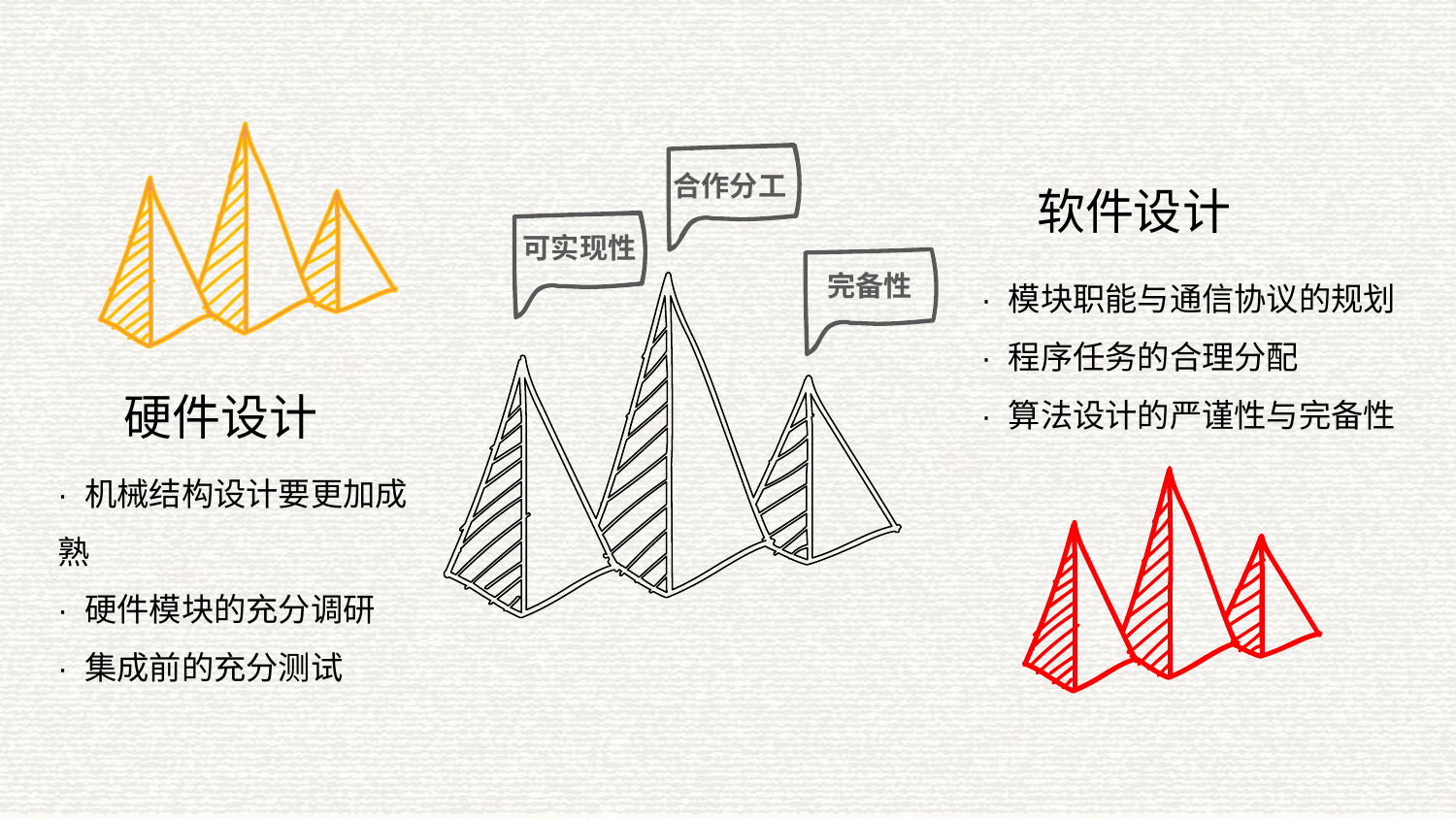

合作分工
可实现性
完备性
软件设计
· 模块职能与通信协议的规划
· 程序任务的合理分配
· 算法设计的严谨性与完备性
硬件设计
· 机械结构设计要更加成熟
· 硬件模块的充分调研
· 集成前的充分测试